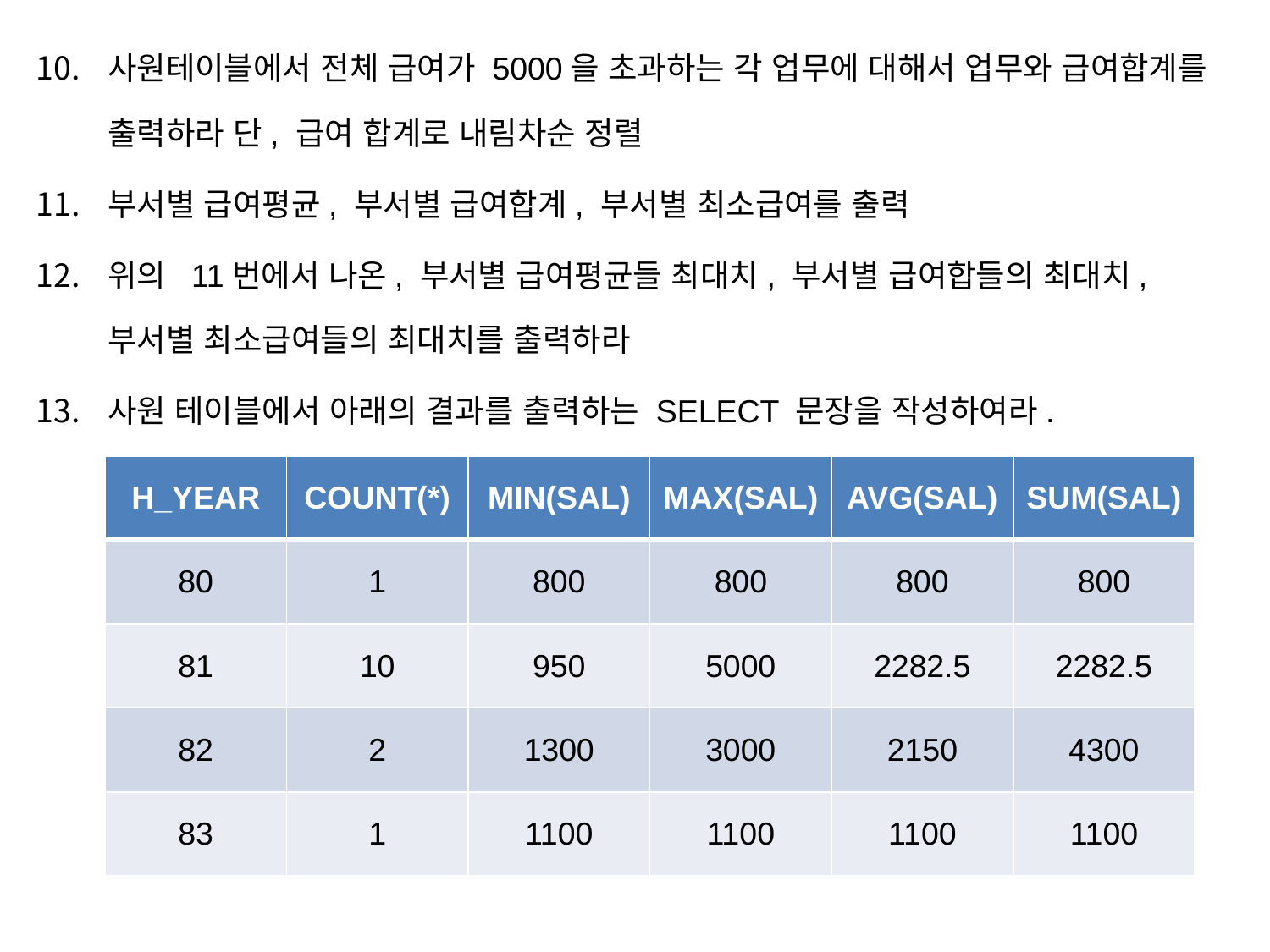

사원테이블에서 전체 급여가 5000을 초과하는 각 업무에 대해서 업무와 급여합계를 출력하라 단, 급여 합계로 내림차순 정렬
부서별 급여평균, 부서별 급여합계, 부서별 최소급여를 출력
위의  11번에서 나온, 부서별 급여평균들 최대치, 부서별 급여합들의 최대치, 부서별 최소급여들의 최대치를 출력하라
사원 테이블에서 아래의 결과를 출력하는 SELECT 문장을 작성하여라.
| H\_YEAR | COUNT(\*) | MIN(SAL) | MAX(SAL) | AVG(SAL) | SUM(SAL) |
| --- | --- | --- | --- | --- | --- |
| 80 | 1 | 800 | 800 | 800 | 800 |
| 81 | 10 | 950 | 5000 | 2282.5 | 2282.5 |
| 82 | 2 | 1300 | 3000 | 2150 | 4300 |
| 83 | 1 | 1100 | 1100 | 1100 | 1100 |